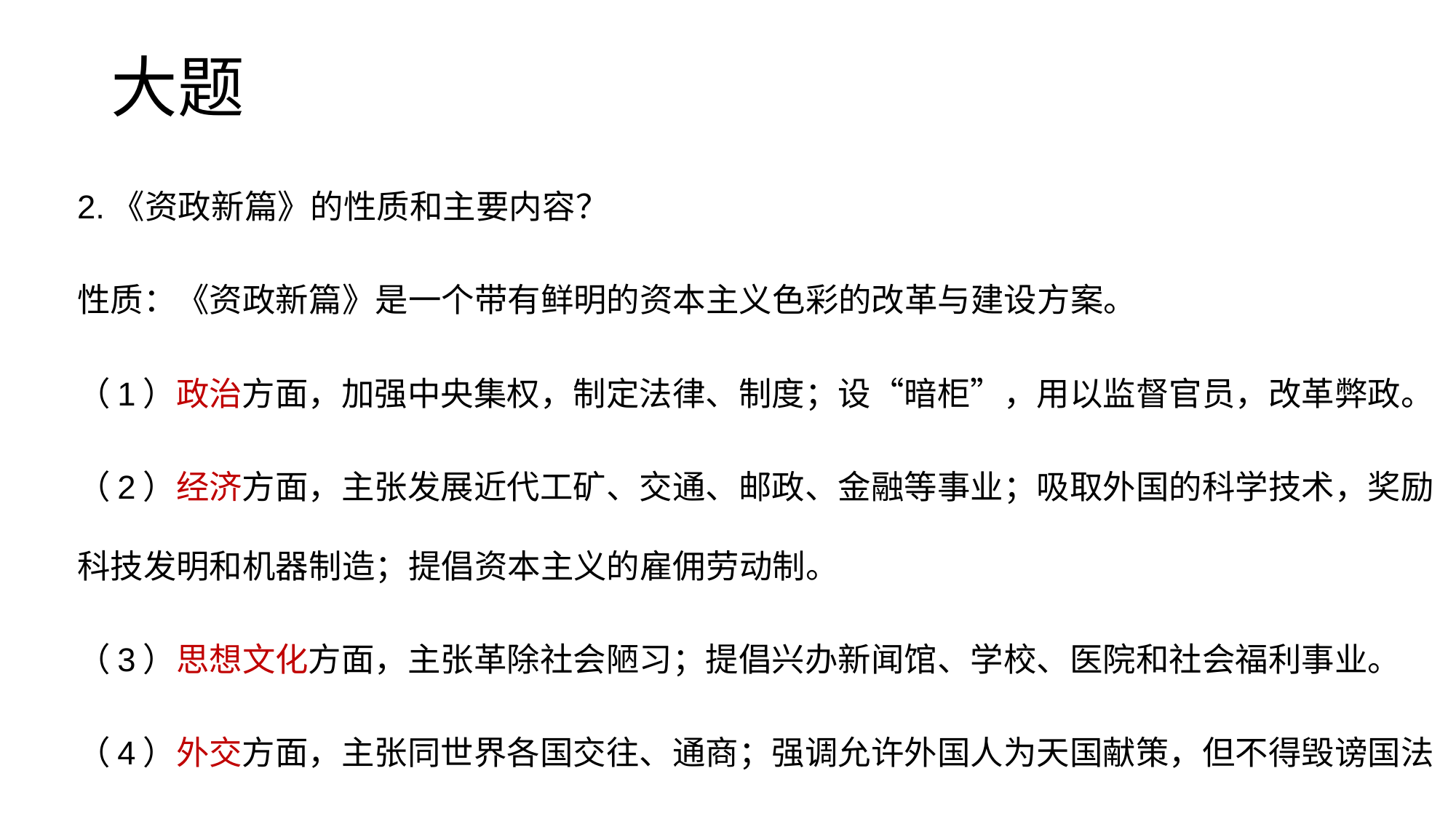

# 大题
2.《资政新篇》的性质和主要内容？
性质：《资政新篇》是一个带有鲜明的资本主义色彩的改革与建设方案。
（1）政治方面，加强中央集权，制定法律、制度；设“暗柜”，用以监督官员，改革弊政。
（2）经济方面，主张发展近代工矿、交通、邮政、金融等事业；吸取外国的科学技术，奖励科技发明和机器制造；提倡资本主义的雇佣劳动制。
（3）思想文化方面，主张革除社会陋习；提倡兴办新闻馆、学校、医院和社会福利事业。
（4）外交方面，主张同世界各国交往、通商；强调允许外国人为天国献策，但不得毁谤国法